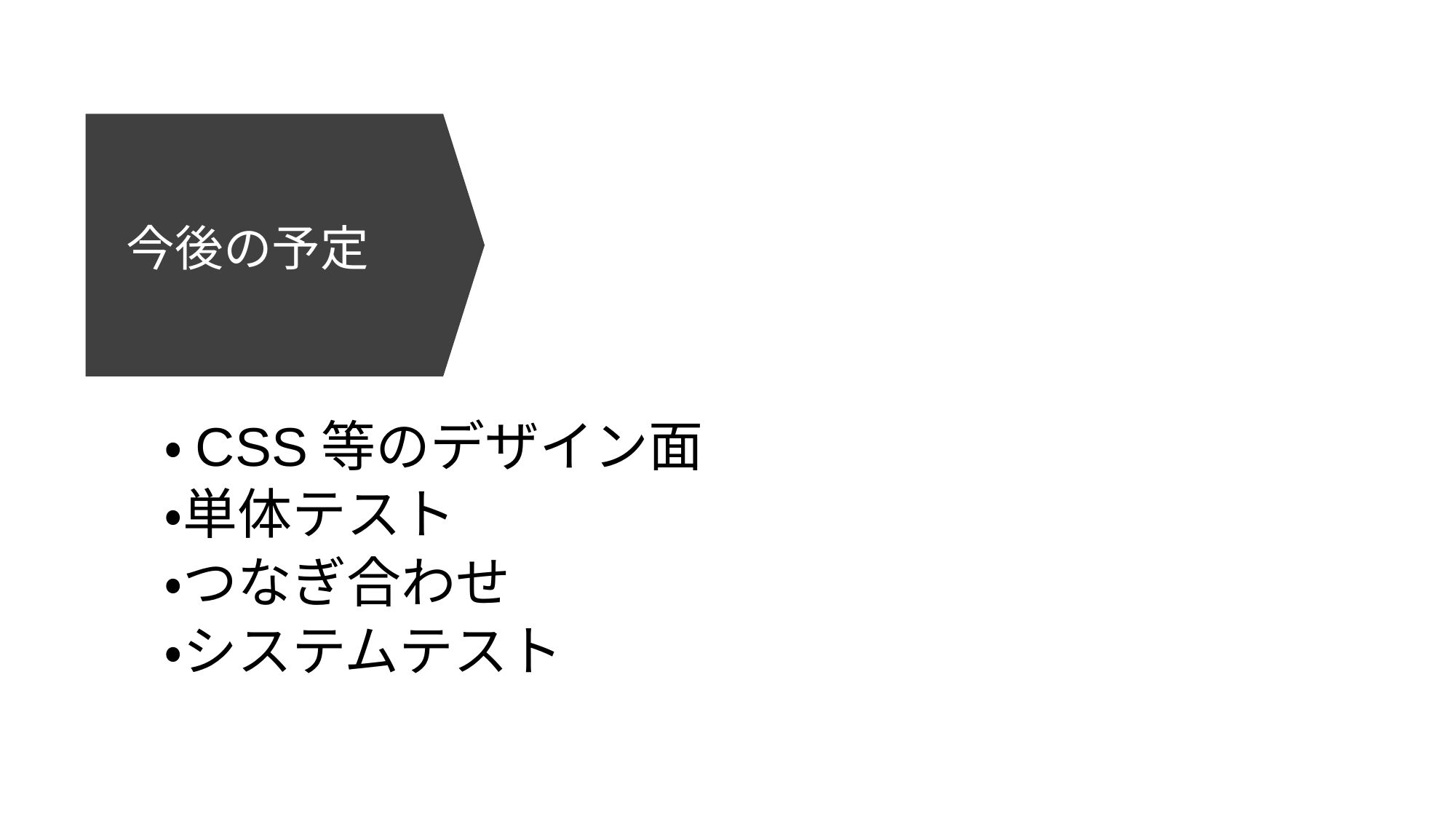

# 今後の予定
・CSS等のデザイン面
・単体テスト
・つなぎ合わせ
・システムテスト